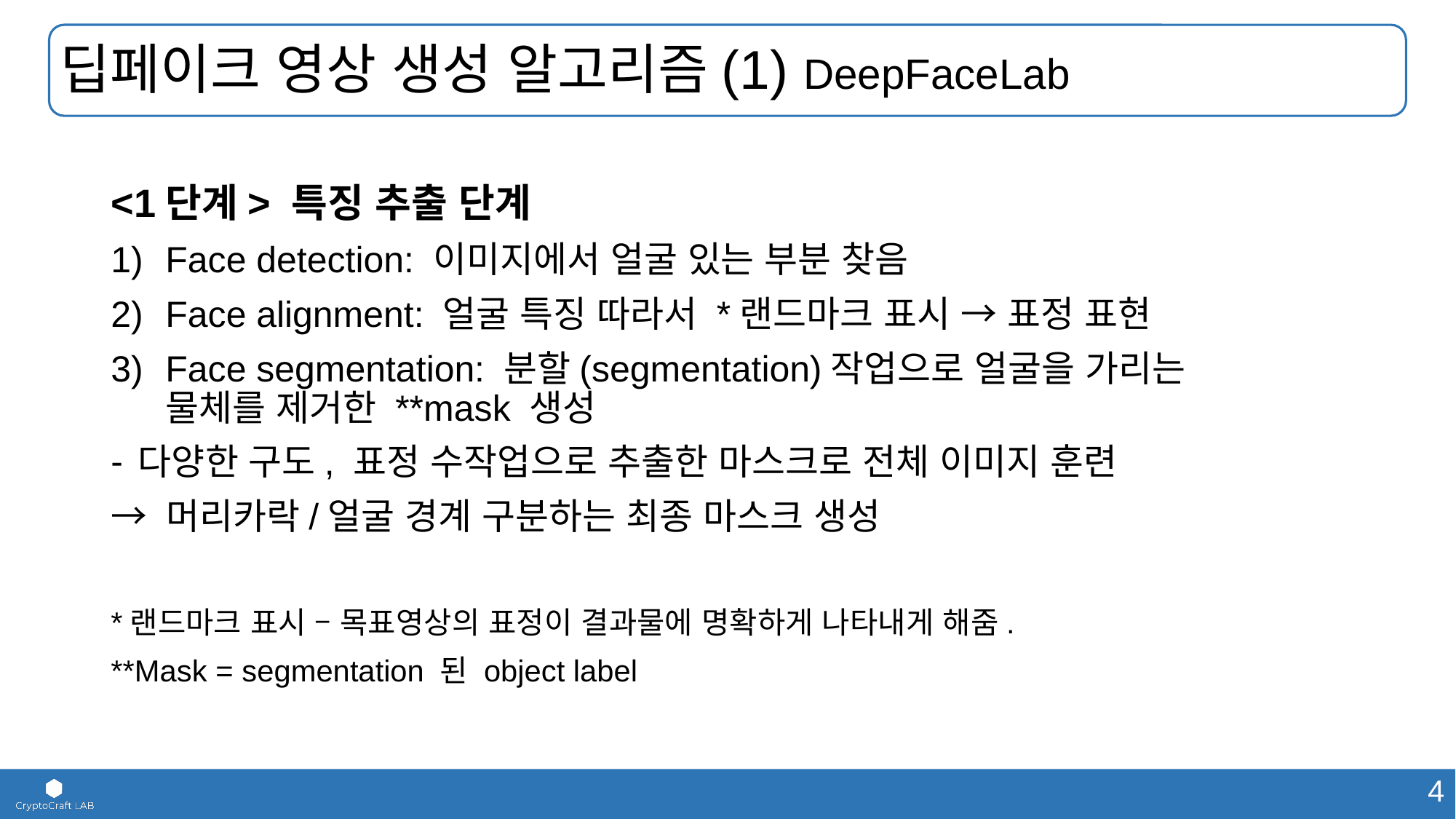

딥페이크 영상 생성 알고리즘(1) DeepFaceLab
<1단계> 특징 추출 단계
Face detection: 이미지에서 얼굴 있는 부분 찾음
Face alignment: 얼굴 특징 따라서 *랜드마크 표시 → 표정 표현
Face segmentation: 분할(segmentation)작업으로 얼굴을 가리는 물체를 제거한 **mask 생성
다양한 구도, 표정 수작업으로 추출한 마스크로 전체 이미지 훈련
→ 머리카락/얼굴 경계 구분하는 최종 마스크 생성

*랜드마크 표시 – 목표영상의 표정이 결과물에 명확하게 나타내게 해줌.
**Mask = segmentation 된 object label